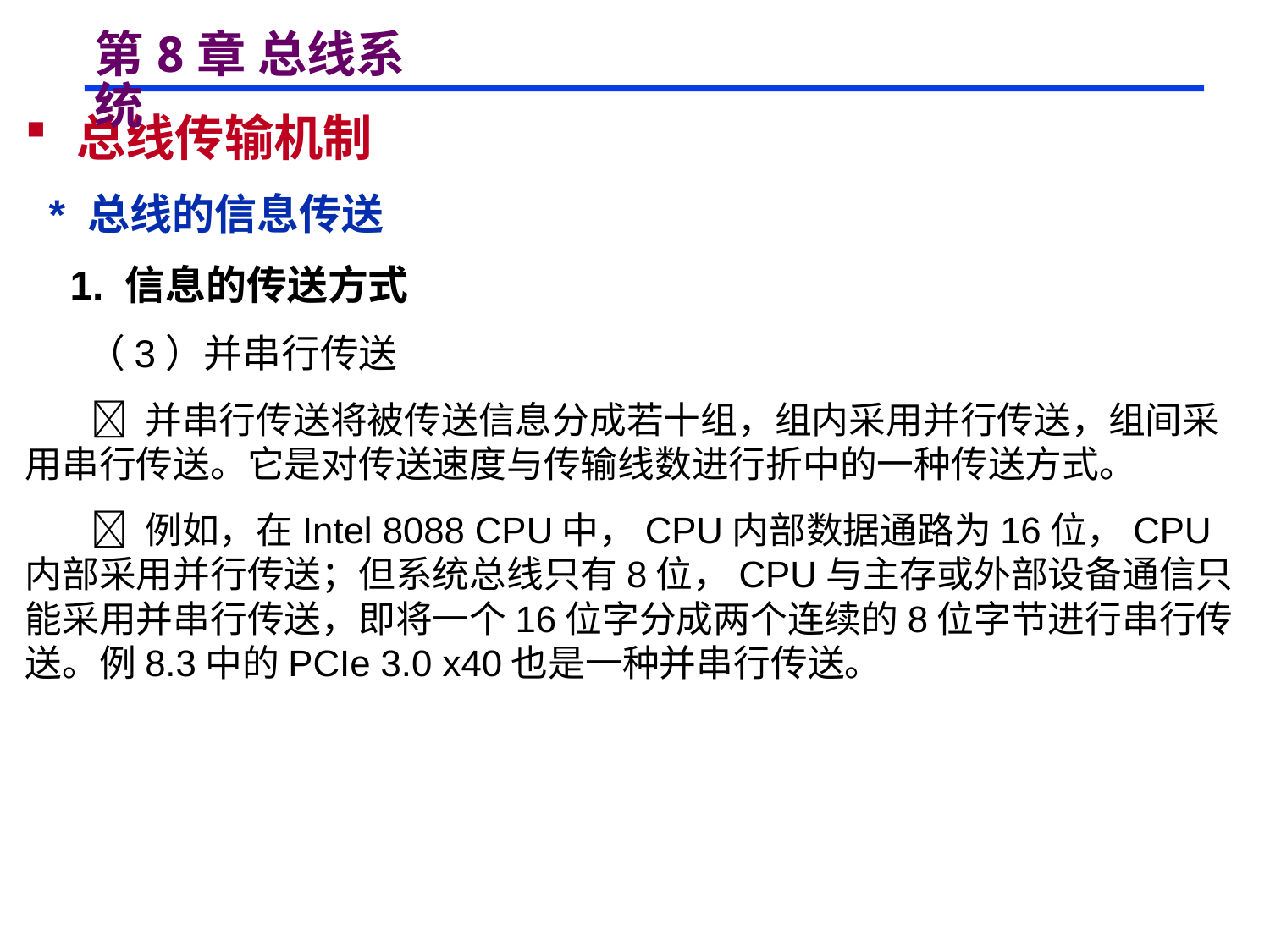

# 第8章 总线系统
 总线传输机制
  * 总线的信息传送
    1. 信息的传送方式
      （3）并串行传送
        ♦ 并串行传送将被传送信息分成若十组，组内采用并行传送，组间采用串行传送。它是对传送速度与传输线数进行折中的一种传送方式。
        ♦ 例如，在Intel 8088 CPU中，CPU内部数据通路为16位，CPU内部采用并行传送；但系统总线只有8位，CPU与主存或外部设备通信只能采用并串行传送，即将一个16位字分成两个连续的8位字节进行串行传送。例8.3中的PCIe 3.0 x40也是一种并串行传送。